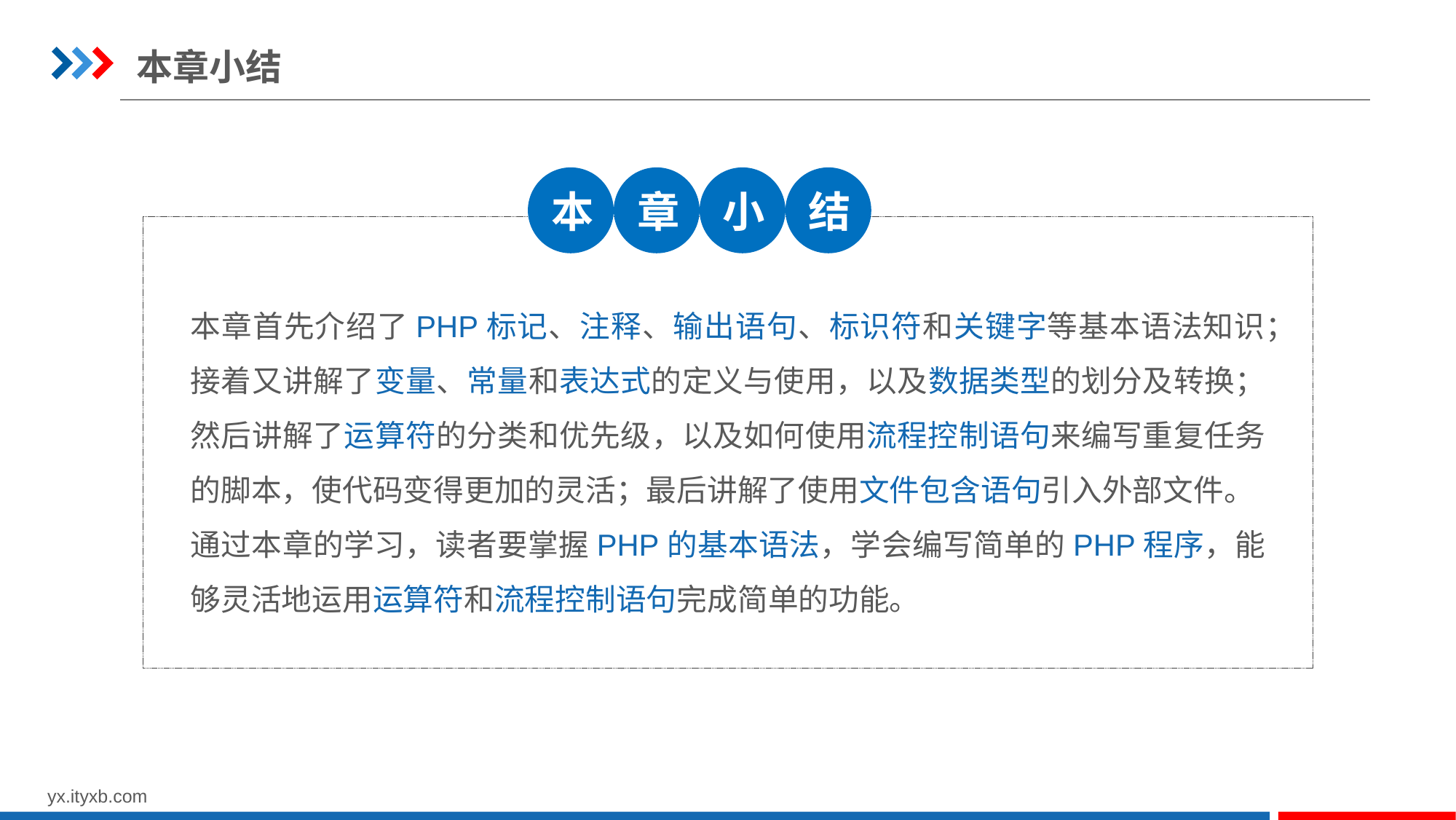

本章小结
本
章
小
结

本章首先介绍了PHP标记、注释、输出语句、标识符和关键字等基本语法知识；接着又讲解了变量、常量和表达式的定义与使用，以及数据类型的划分及转换；然后讲解了运算符的分类和优先级，以及如何使用流程控制语句来编写重复任务的脚本，使代码变得更加的灵活；最后讲解了使用文件包含语句引入外部文件。
通过本章的学习，读者要掌握PHP的基本语法，学会编写简单的PHP程序，能够灵活地运用运算符和流程控制语句完成简单的功能。